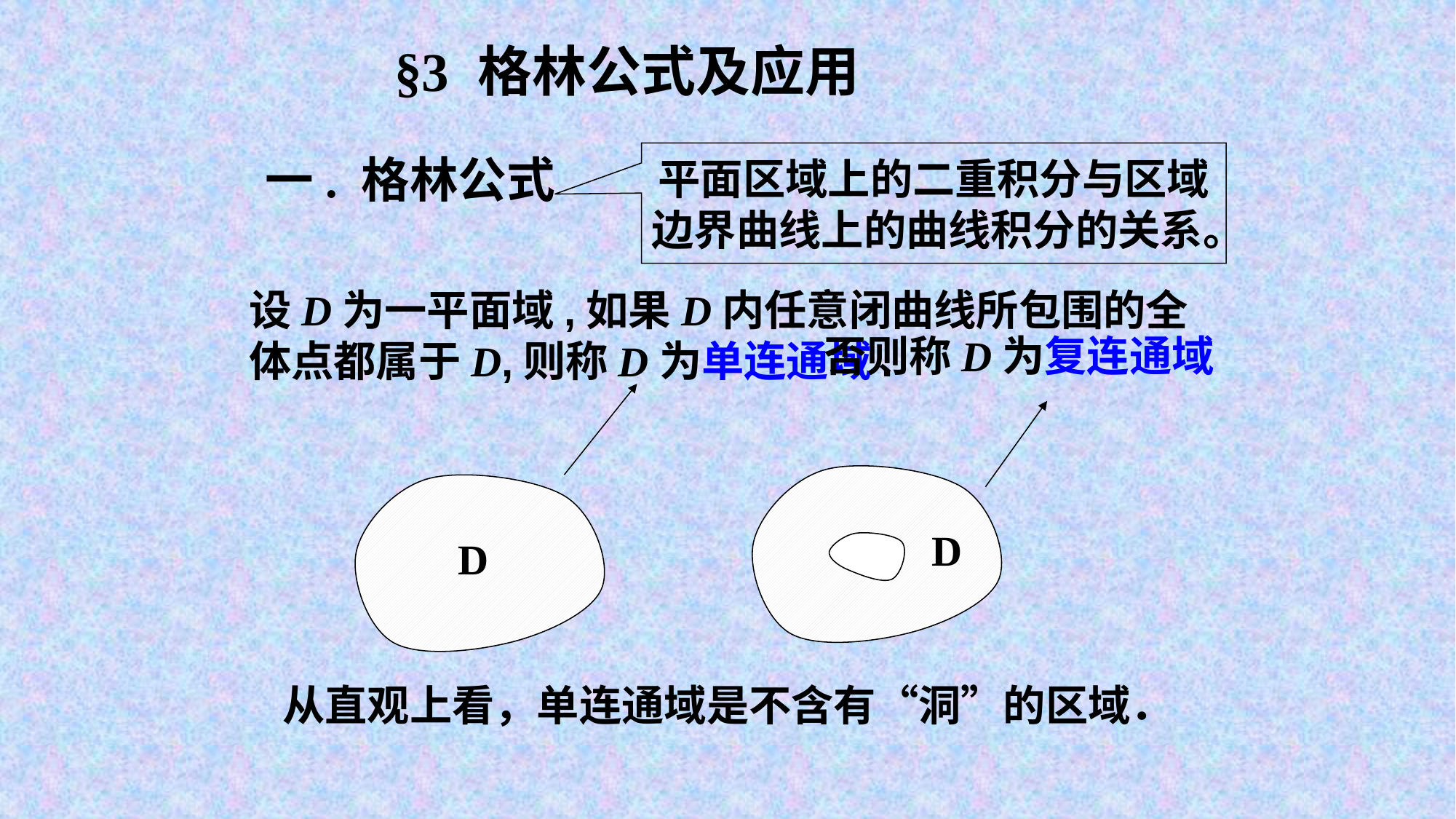

§3 格林公式及应用
平面区域上的二重积分与区域
  边界曲线上的曲线积分的关系。
一. 格林公式
设D为一平面域,如果D内任意闭曲线所包围的全体点都属于D,则称D为单连通域.
否则称D为复连通域

D

D
从直观上看，单连通域是不含有“洞”的区域．